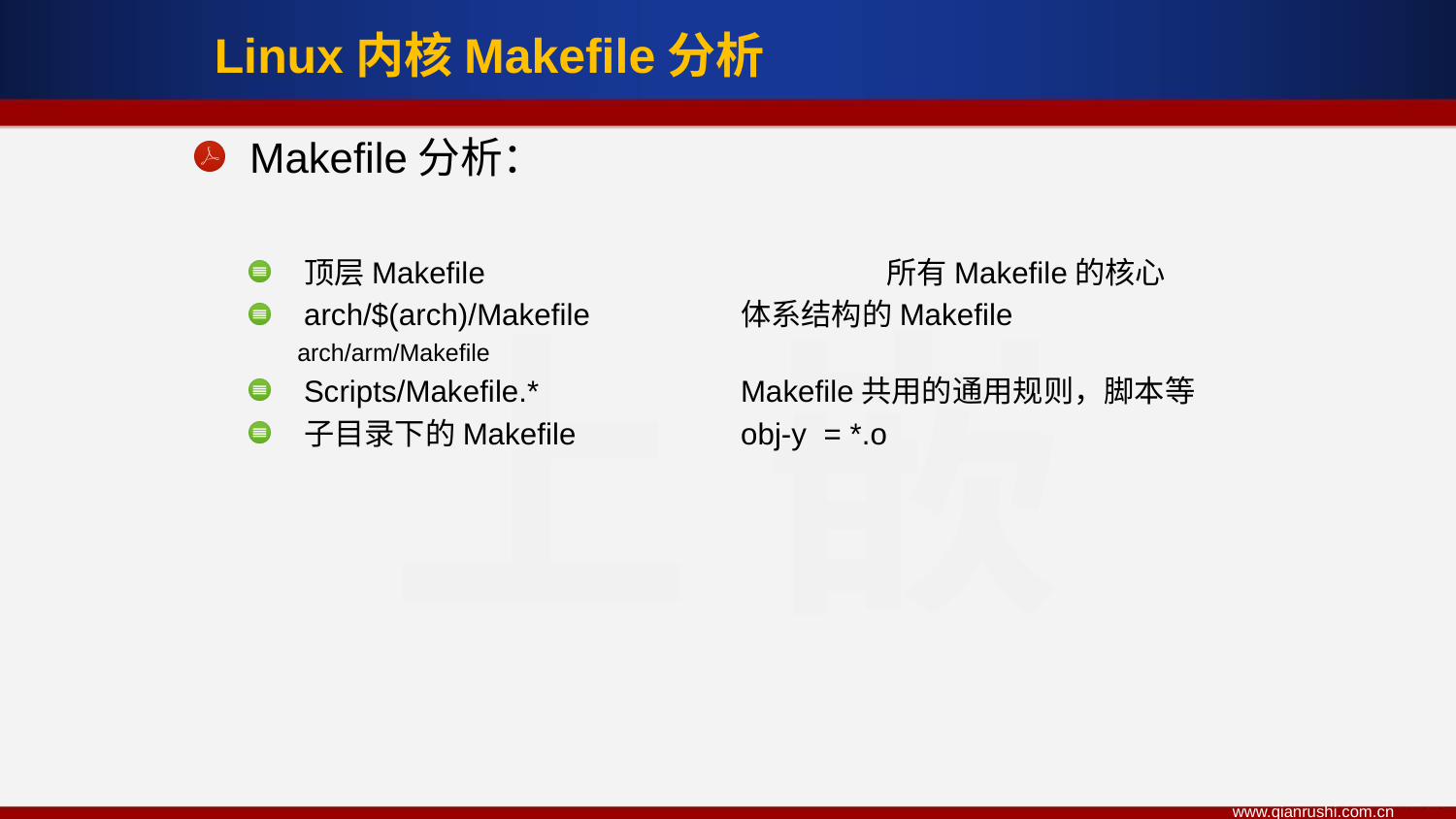

Linux内核Makefile分析
Makefile分析：

顶层Makefile			所有Makefile的核心
arch/$(arch)/Makefile		体系结构的Makefile
arch/arm/Makefile
Scripts/Makefile.*		Makefile共用的通用规则，脚本等
子目录下的Makefile		obj-y  = *.o